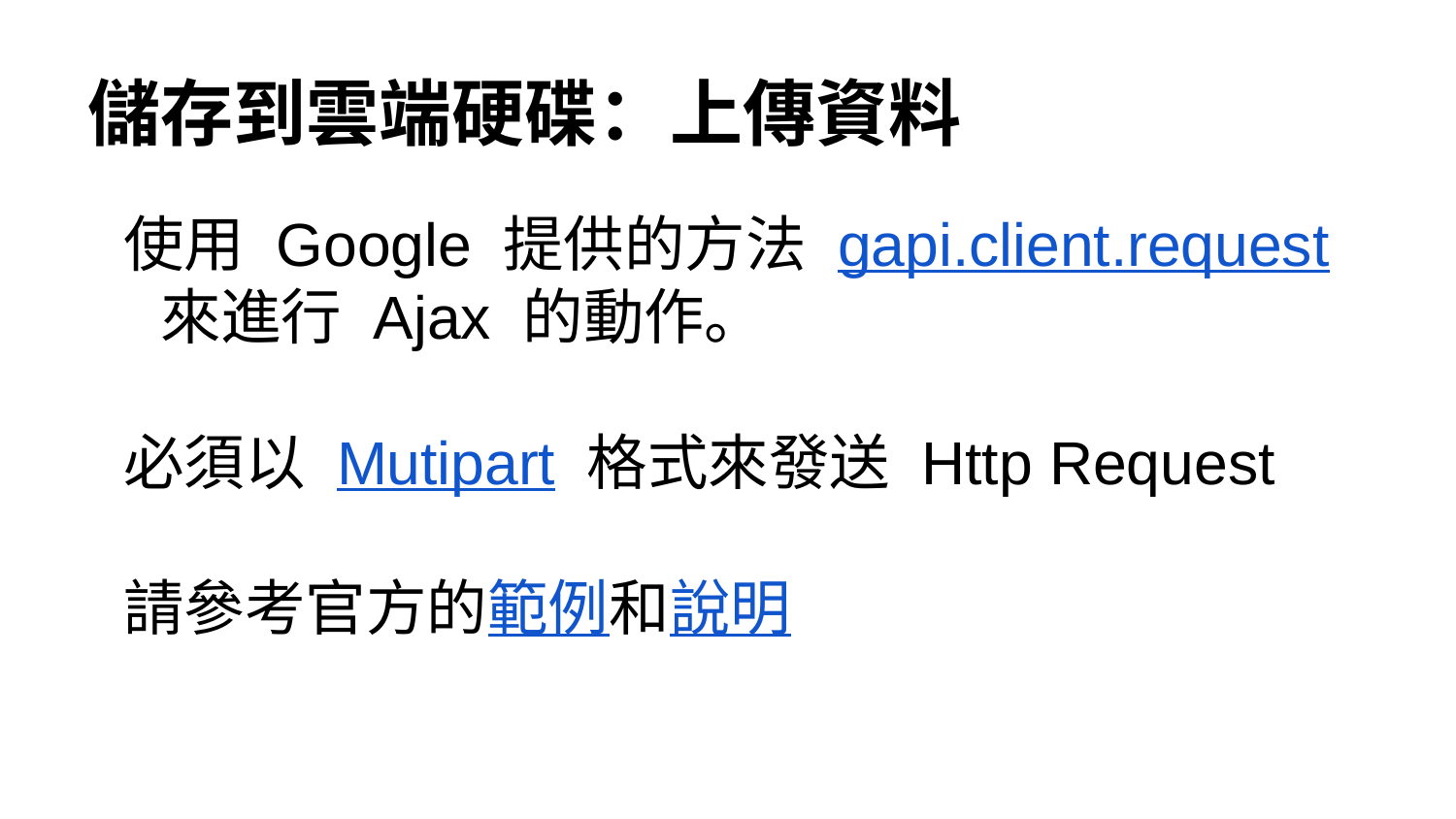

# 儲存到雲端硬碟：上傳資料
使用 Google 提供的方法 gapi.client.request 來進行 Ajax 的動作。

必須以 Mutipart 格式來發送 Http Request

請參考官方的範例和說明